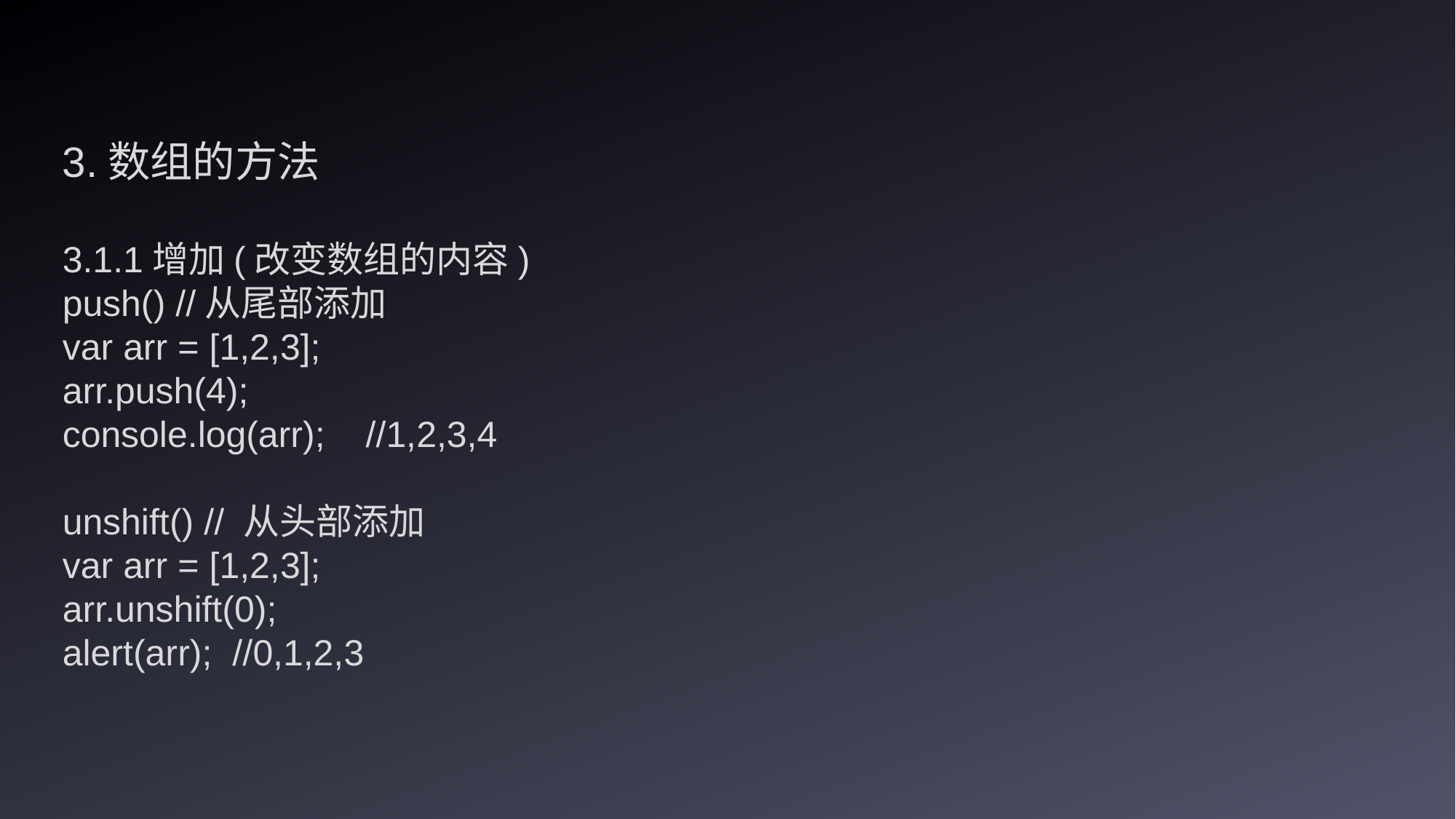

3.数组的方法

3.1.1增加(改变数组的内容)
push() //从尾部添加
var arr = [1,2,3];
arr.push(4);
console.log(arr);    //1,2,3,4

unshift() // 从头部添加
var arr = [1,2,3];
arr.unshift(0);
alert(arr);  //0,1,2,3